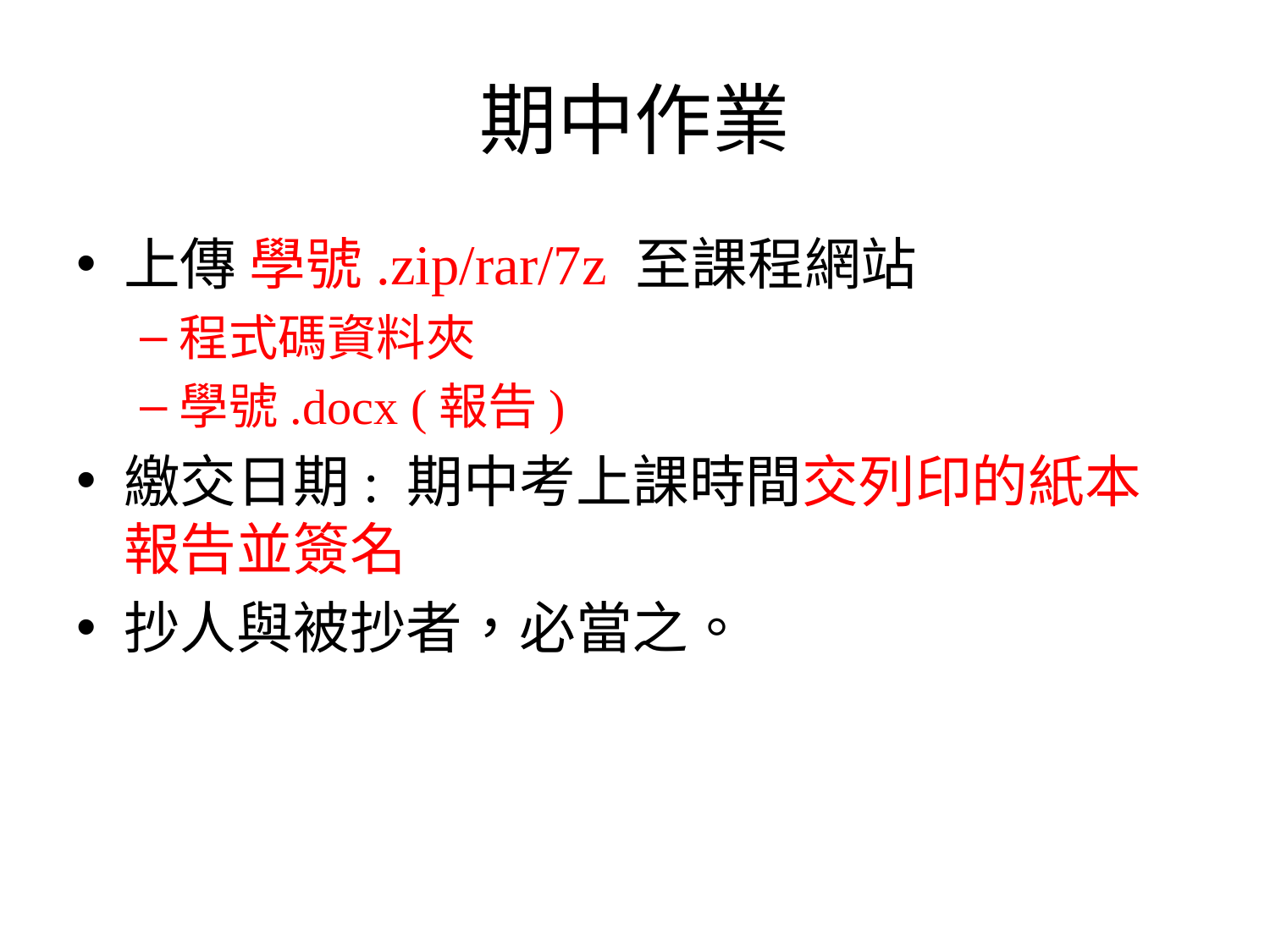

# 期中作業
上傳 學號.zip/rar/7z 至課程網站
程式碼資料夾
學號.docx (報告)
繳交日期: 期中考上課時間交列印的紙本報告並簽名
抄人與被抄者，必當之。